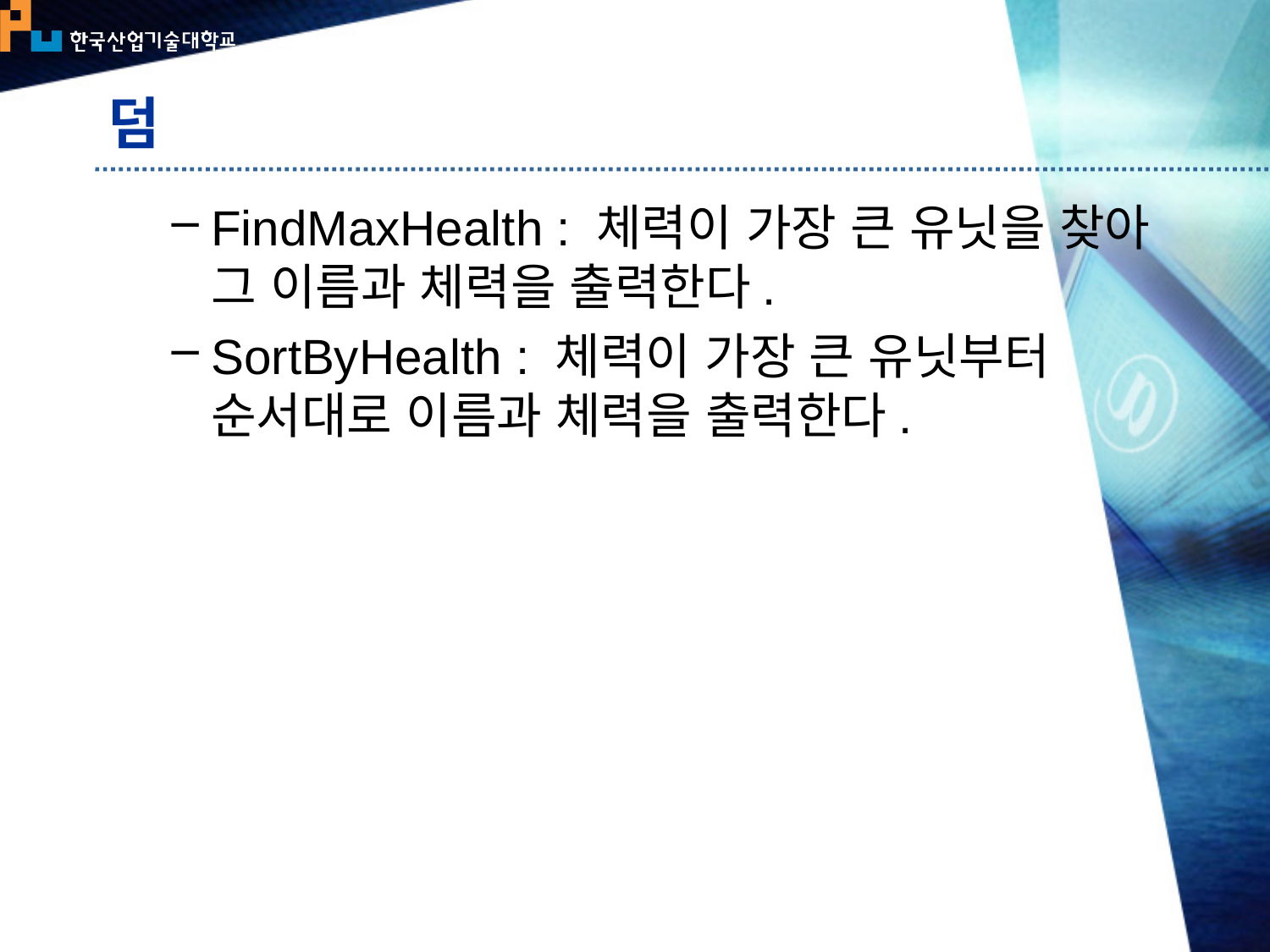

# 덤
FindMaxHealth : 체력이 가장 큰 유닛을 찾아 그 이름과 체력을 출력한다.
SortByHealth : 체력이 가장 큰 유닛부터 순서대로 이름과 체력을 출력한다.